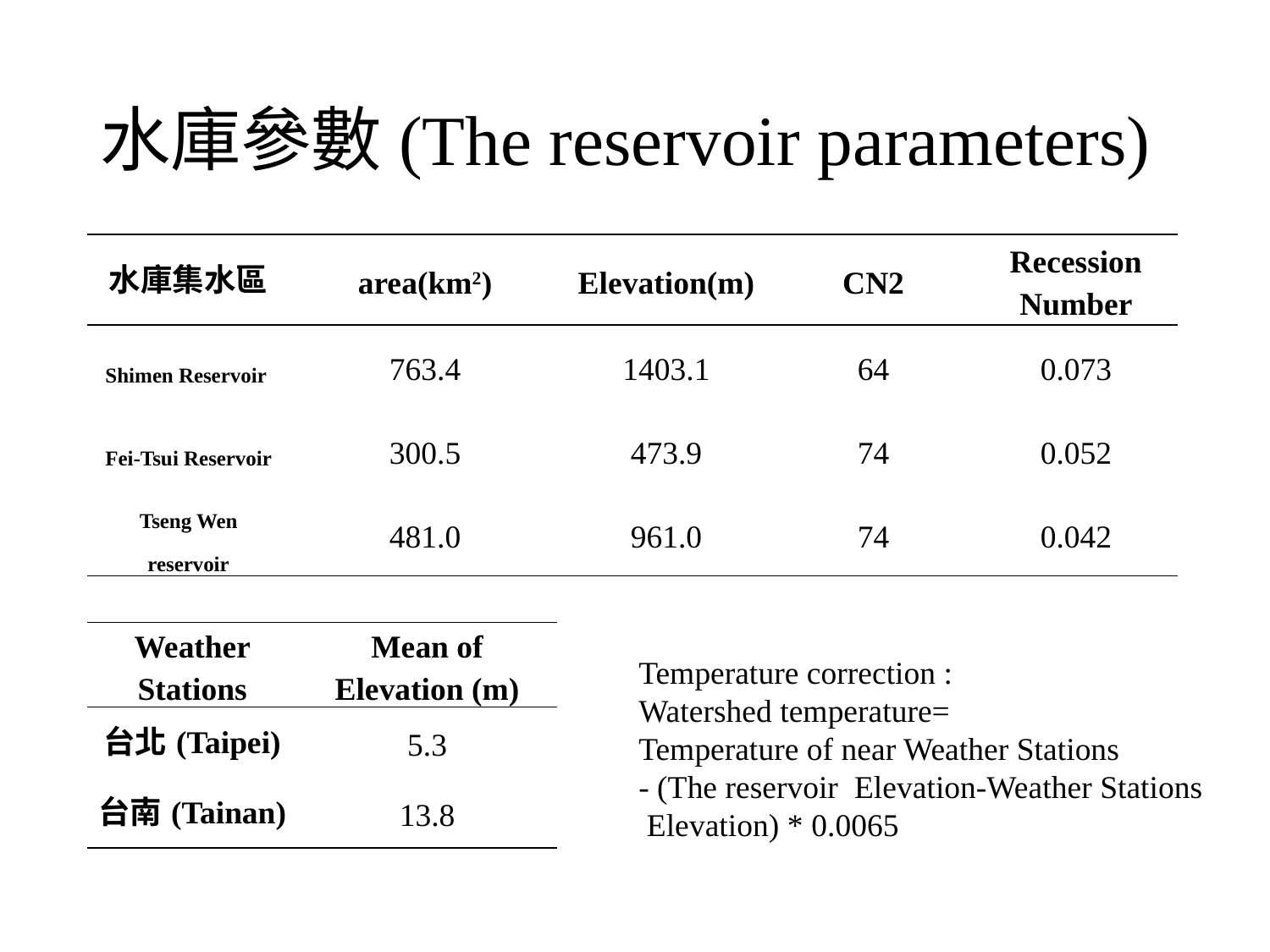

# 水庫參數(The reservoir parameters)
| 水庫集水區 | area(km2) | Elevation(m) | CN2 | Recession Number |
| --- | --- | --- | --- | --- |
| Shimen Reservoir | 763.4 | 1403.1 | 64 | 0.073 |
| Fei-Tsui Reservoir | 300.5 | 473.9 | 74 | 0.052 |
| Tseng Wen reservoir | 481.0 | 961.0 | 74 | 0.042 |
| Weather Stations | Mean of Elevation (m) |
| --- | --- |
| 台北(Taipei) | 5.3 |
| 台南(Tainan) | 13.8 |
Temperature correction :
Watershed temperature=
Temperature of near Weather Stations
- (The reservoir  Elevation-Weather Stations
 Elevation) * 0.0065